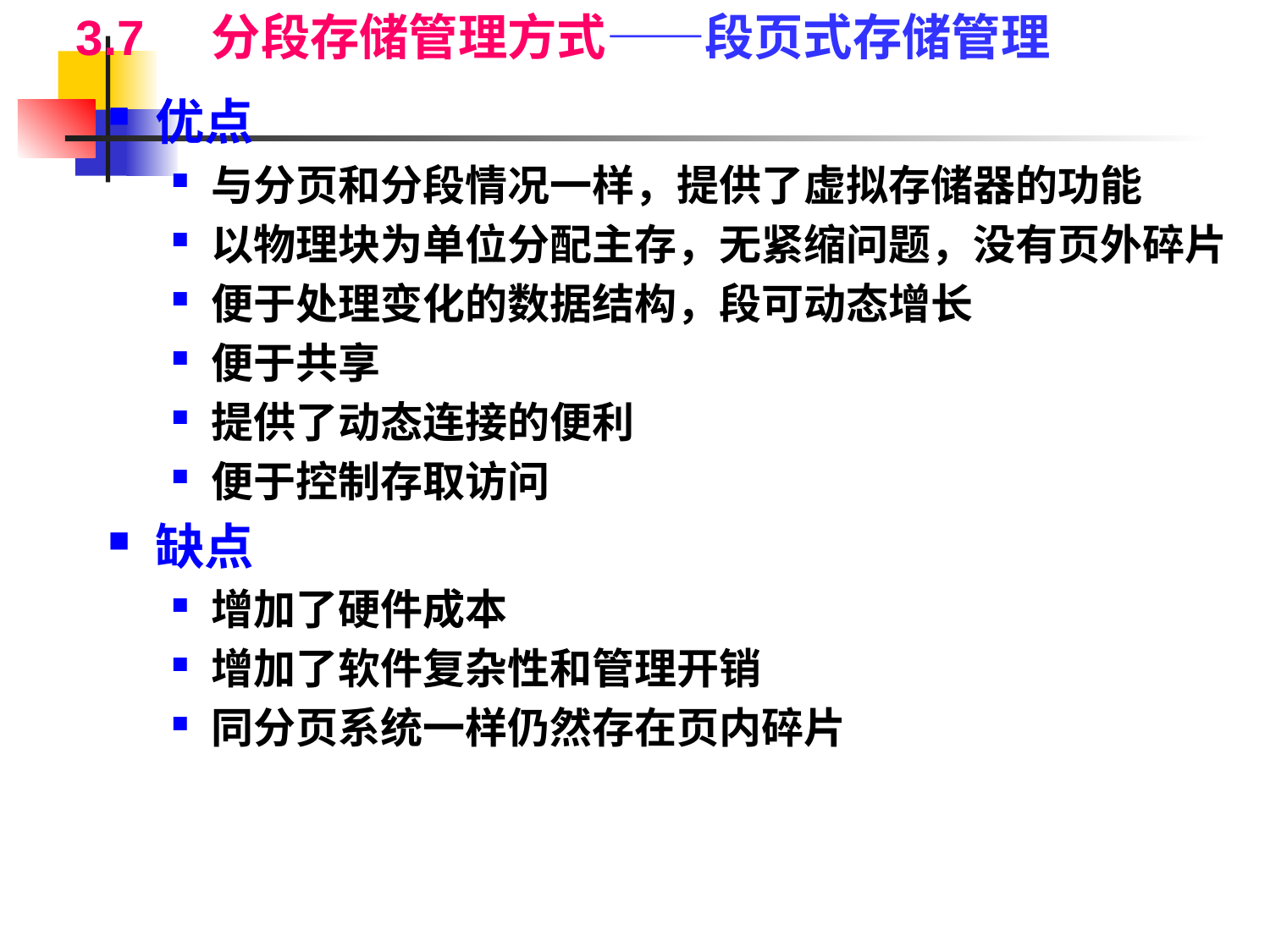

3.7    分段存储管理方式——段页式存储管理
优点
与分页和分段情况一样，提供了虚拟存储器的功能
以物理块为单位分配主存，无紧缩问题，没有页外碎片
便于处理变化的数据结构，段可动态增长
便于共享
提供了动态连接的便利
便于控制存取访问
缺点
增加了硬件成本
增加了软件复杂性和管理开销
同分页系统一样仍然存在页内碎片